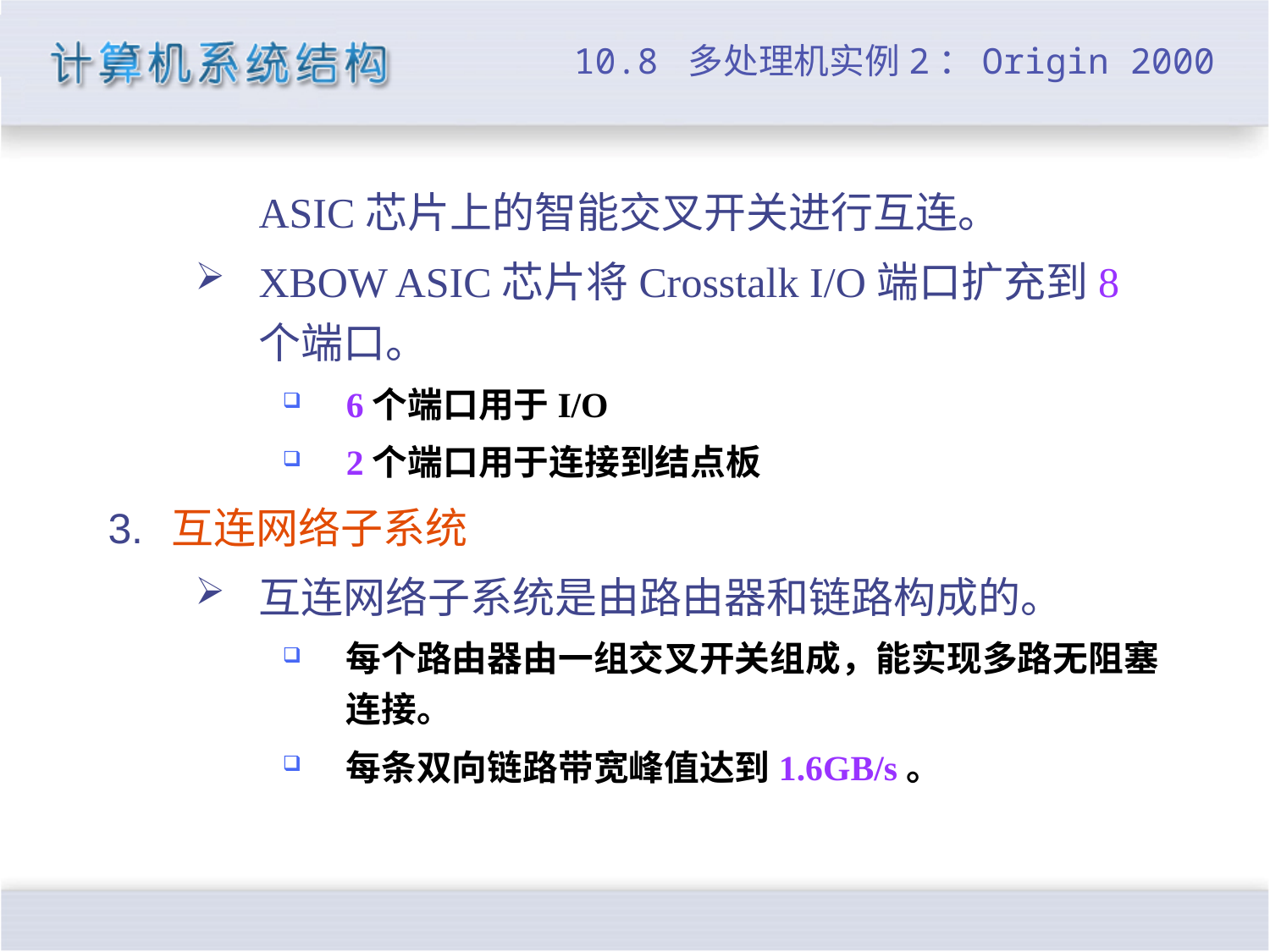

# 10.8 多处理机实例2：Origin 2000
      ASIC芯片上的智能交叉开关进行互连。
XBOW ASIC芯片将Crosstalk I/O端口扩充到8个端口。
6个端口用于I/O
2个端口用于连接到结点板
互连网络子系统
互连网络子系统是由路由器和链路构成的。
每个路由器由一组交叉开关组成，能实现多路无阻塞连接。
每条双向链路带宽峰值达到1.6GB/s。